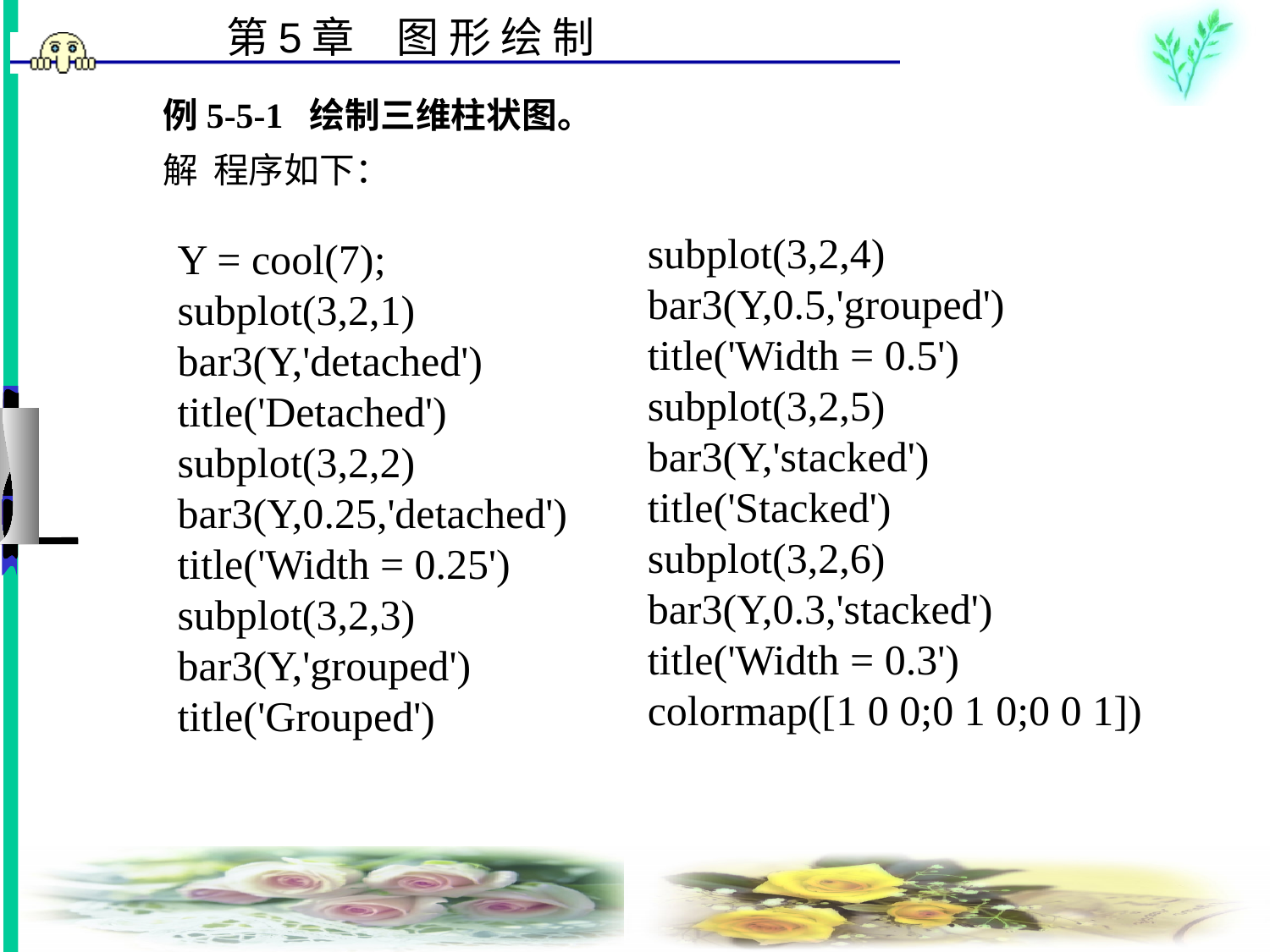

# 例5-5-1  绘制三维柱状图。 　　解  程序如下：
subplot(3,2,4)
bar3(Y,0.5,'grouped')
title('Width = 0.5')
subplot(3,2,5)
bar3(Y,'stacked')
title('Stacked')
subplot(3,2,6)
bar3(Y,0.3,'stacked')
title('Width = 0.3')
colormap([1 0 0;0 1 0;0 0 1])
Y = cool(7);
subplot(3,2,1)
bar3(Y,'detached')
title('Detached')
subplot(3,2,2)
bar3(Y,0.25,'detached')
title('Width = 0.25')
subplot(3,2,3)
bar3(Y,'grouped')
title('Grouped')